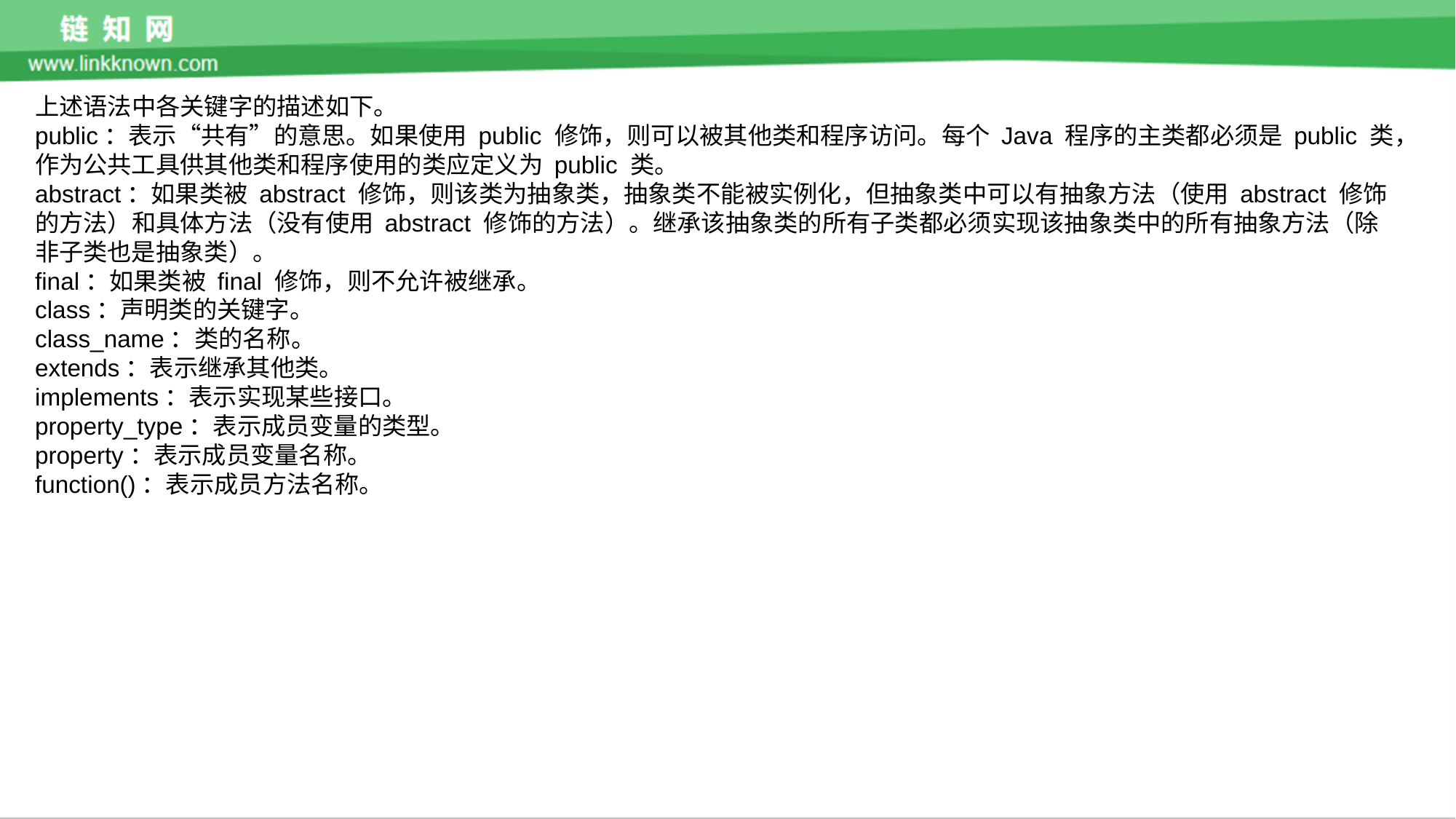

上述语法中各关键字的描述如下。
public：表示“共有”的意思。如果使用 public 修饰，则可以被其他类和程序访问。每个 Java 程序的主类都必须是 public 类，作为公共工具供其他类和程序使用的类应定义为 public 类。
abstract：如果类被 abstract 修饰，则该类为抽象类，抽象类不能被实例化，但抽象类中可以有抽象方法（使用 abstract 修饰的方法）和具体方法（没有使用 abstract 修饰的方法）。继承该抽象类的所有子类都必须实现该抽象类中的所有抽象方法（除非子类也是抽象类）。
final：如果类被 final 修饰，则不允许被继承。
class：声明类的关键字。
class_name：类的名称。
extends：表示继承其他类。
implements：表示实现某些接口。
property_type：表示成员变量的类型。
property：表示成员变量名称。
function()：表示成员方法名称。